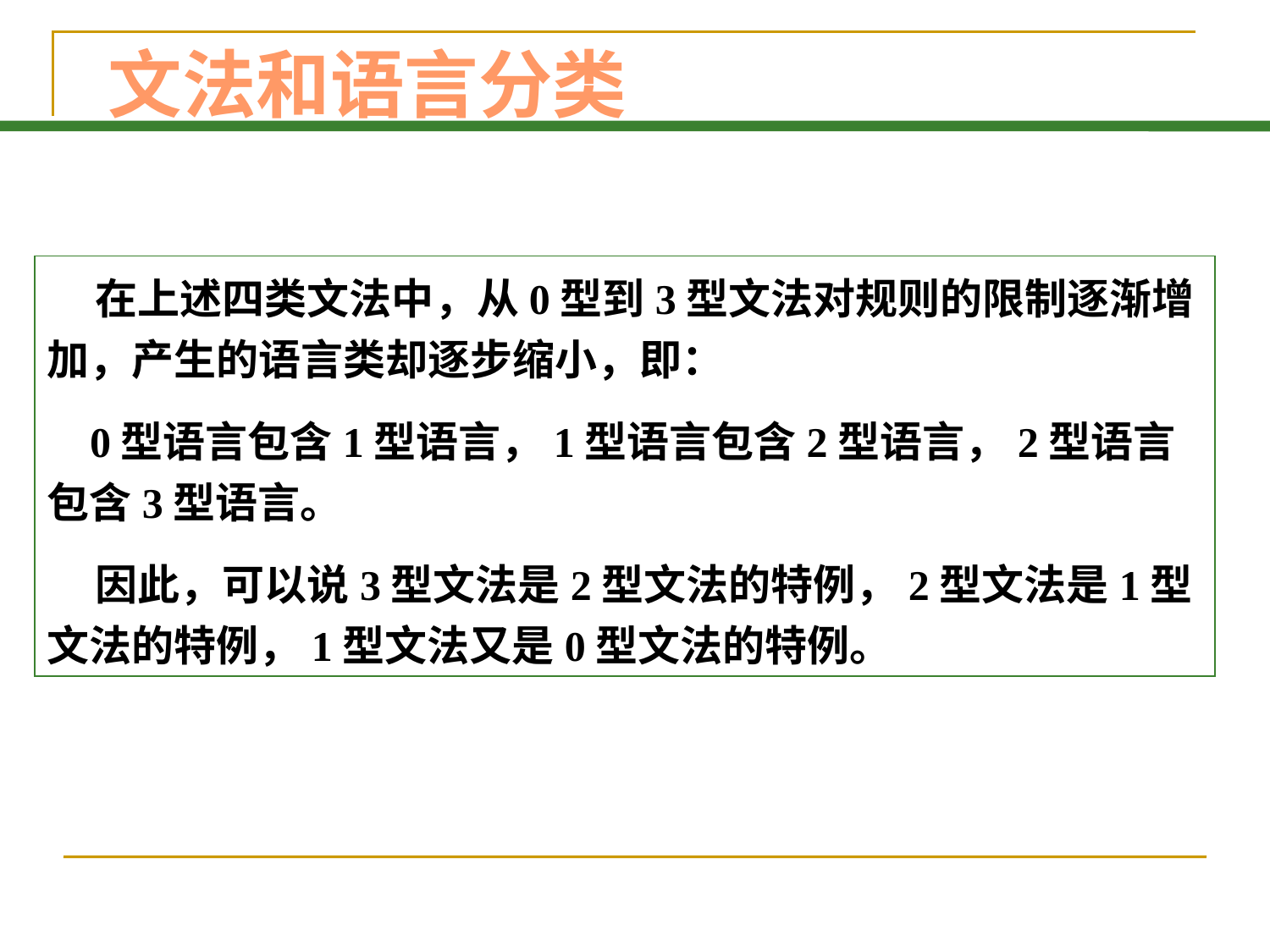

# 文法和语言分类

    在上述四类文法中，从0型到3型文法对规则的限制逐渐增加，产生的语言类却逐步缩小，即：
    0型语言包含1型语言，1型语言包含2型语言，2型语言包含3型语言。
    因此，可以说3型文法是2型文法的特例，2型文法是1型文法的特例，1型文法又是0型文法的特例。
69